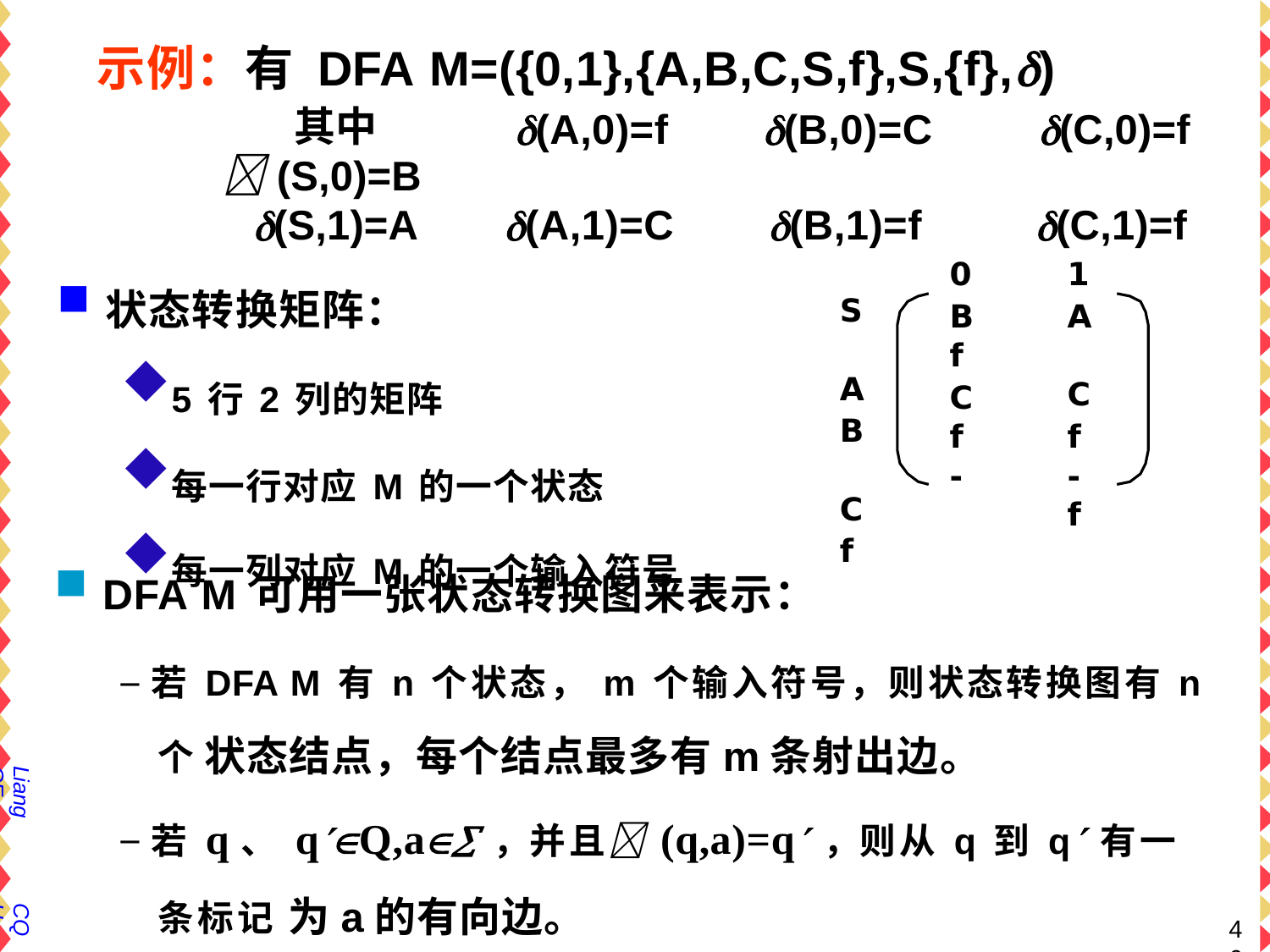

# 示例：有 DFA M=({0,1},{A,B,C,S,f},S,{f},δ)
| 其中 δ(S,0)=B | δ(A,0)=f | δ(B,0)=C | δ(C,0)=f |
| --- | --- | --- | --- |
| δ(S,1)=A | δ(A,1)=C | δ(B,1)=f | δ(C,1)=f |
状态转换矩阵：
5行2列的矩阵
每一行对应M的一个状态
每一列对应M的一个输入符号
0
B
f
C
f
1
A  C
f  f
S  A
B  C
f

-	-
DFA M可用一张状态转换图来表示：
–若DFA M有n个状态，m个输入符号，则状态转换图有n个 状态结点，每个结点最多有m条射出边。
–若q、q′∈Q,a∈∑，并且δ(q,a)=q′，则从q到q′有一条标记 为a的有向边。
–整个图含有唯一的一个初态。
Liang GE
CQU
46